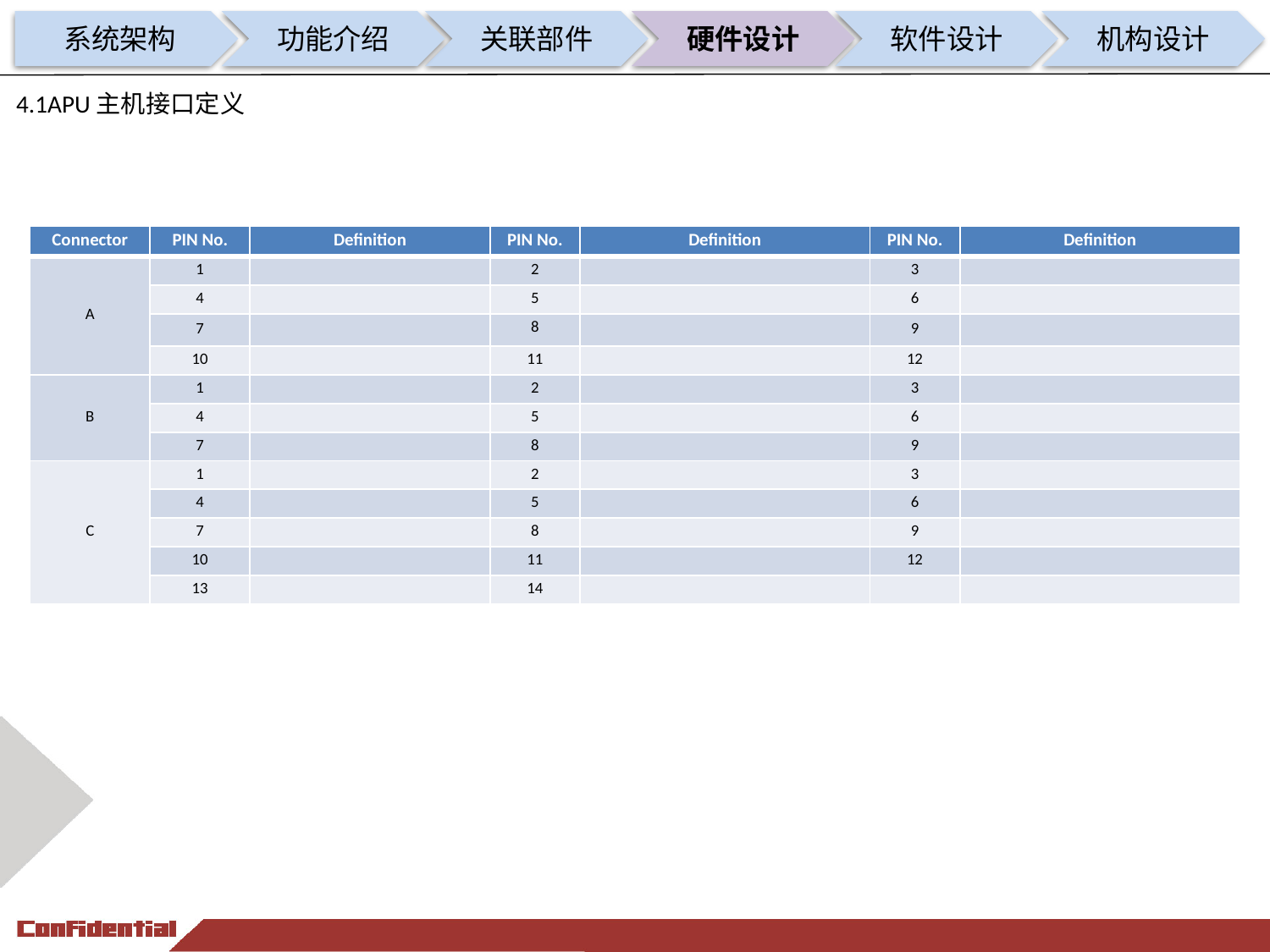

系统架构
功能介绍
关联部件
硬件设计
软件设计
机构设计
4.1APU主机接口定义
| Connector | PIN No. | Definition | PIN No. | Definition | PIN No. | Definition |
| --- | --- | --- | --- | --- | --- | --- |
| A | 1 |  | 2 |  | 3 |  |
|  | 4 |  | 5 |  | 6 |  |
|  | 7 |  | 8 |  | 9 |  |
|  | 10 |  | 11 |  | 12 |  |
| B | 1 |  | 2 |  | 3 |  |
|  | 4 |  | 5 |  | 6 |  |
|  | 7 |  | 8 |  | 9 |  |
| C | 1 |  | 2 |  | 3 |  |
|  | 4 |  | 5 |  | 6 |  |
|  | 7 |  | 8 |  | 9 |  |
|  | 10 |  | 11 |  | 12 |  |
|  | 13 |  | 14 |  |  |  |